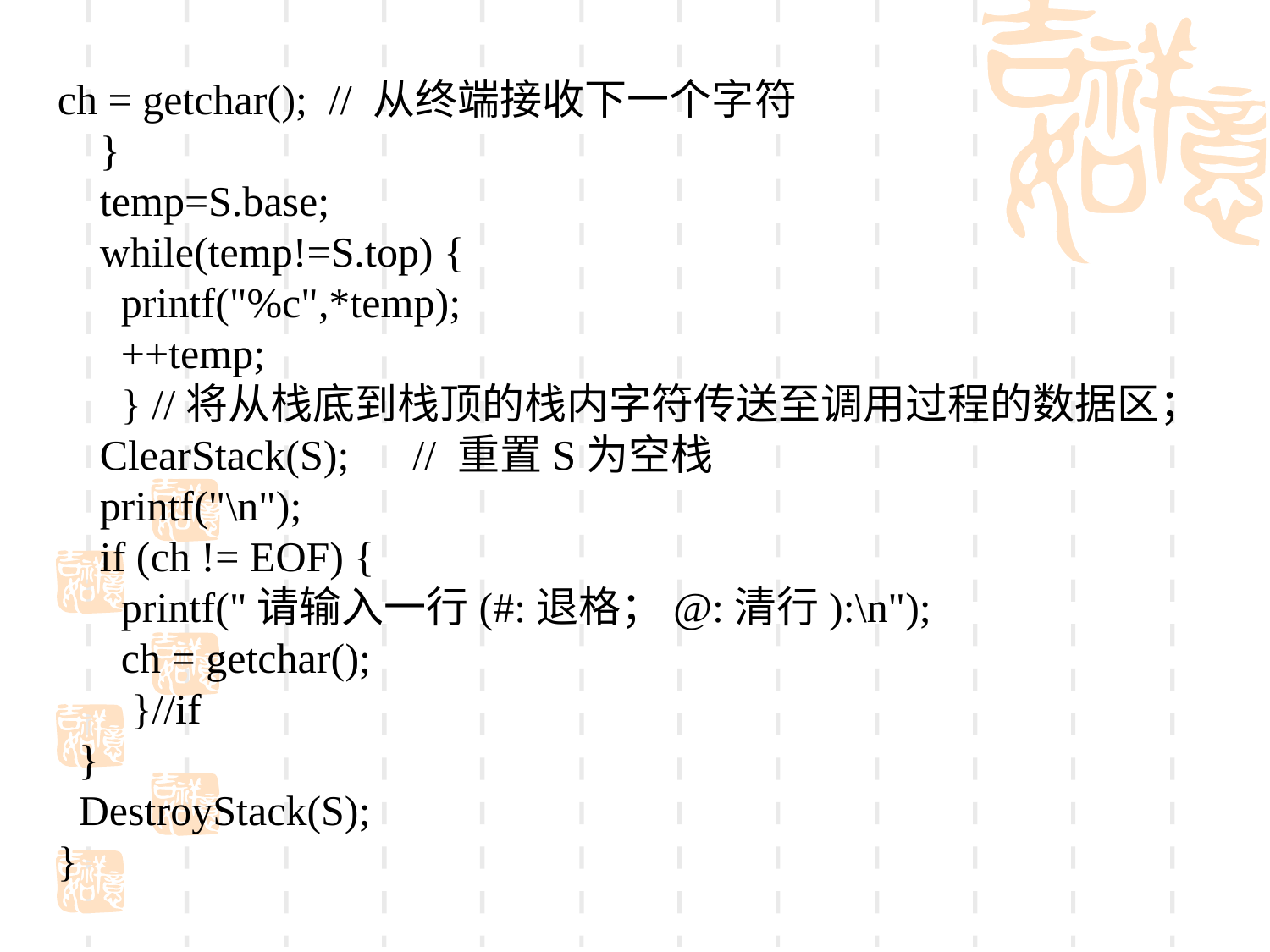

ch = getchar();  // 从终端接收下一个字符
    }
    temp=S.base;
    while(temp!=S.top) {
      printf("%c",*temp);
      ++temp;
      } //将从栈底到栈顶的栈内字符传送至调用过程的数据区；
    ClearStack(S);      // 重置S为空栈
    printf("\n");
    if (ch != EOF) {
      printf("请输入一行(#:退格；@:清行):\n");
      ch = getchar();
       }//if
  }
  DestroyStack(S);
}